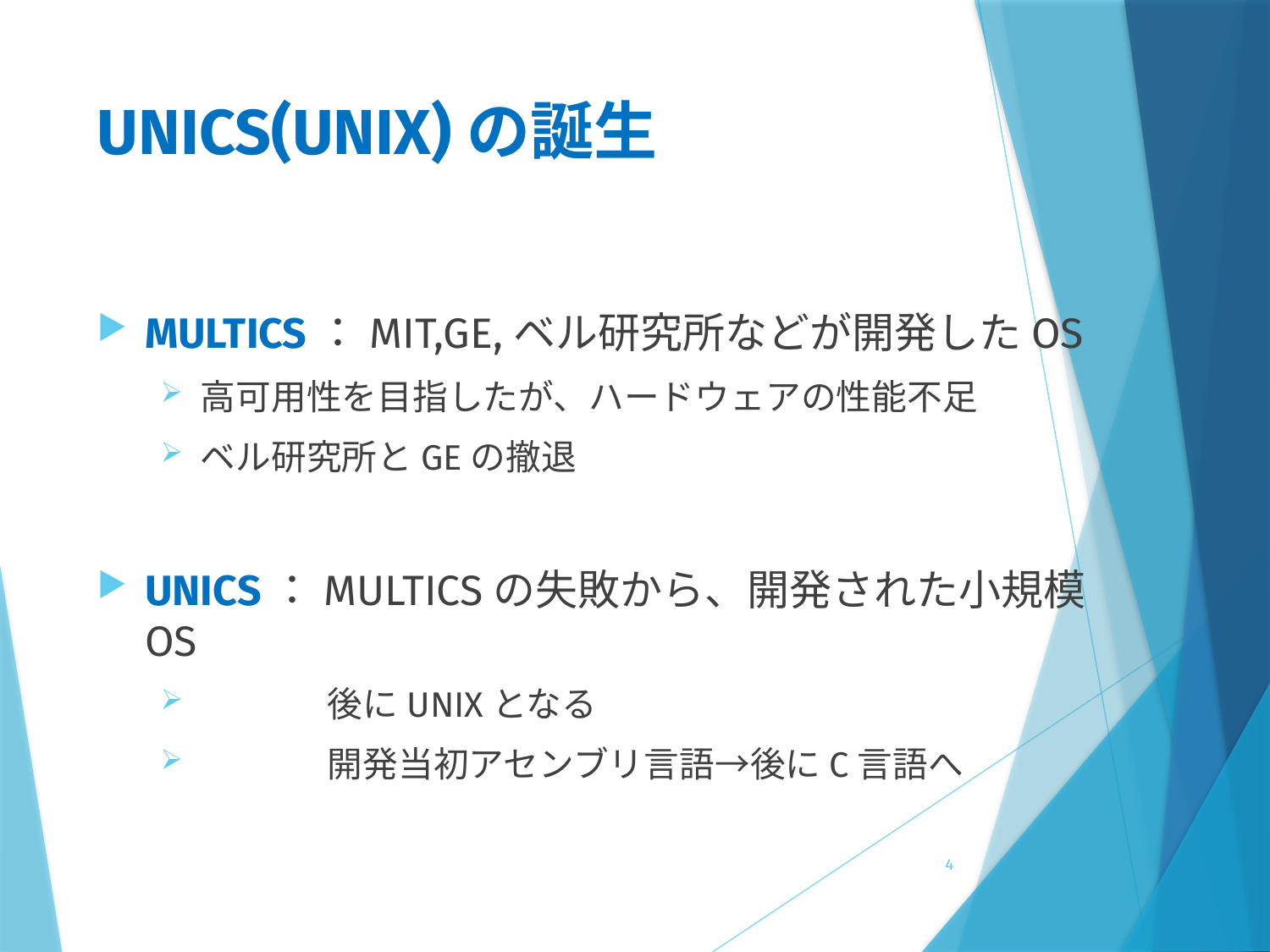

# UNICS(UNIX)の誕生
MULTICS：MIT,GE,ベル研究所などが開発したOS
高可用性を目指したが、ハードウェアの性能不足
ベル研究所とGEの撤退

UNICS：MULTICSの失敗から、開発された小規模OS
	後にUNIXとなる
	開発当初アセンブリ言語→後にC言語へ
4